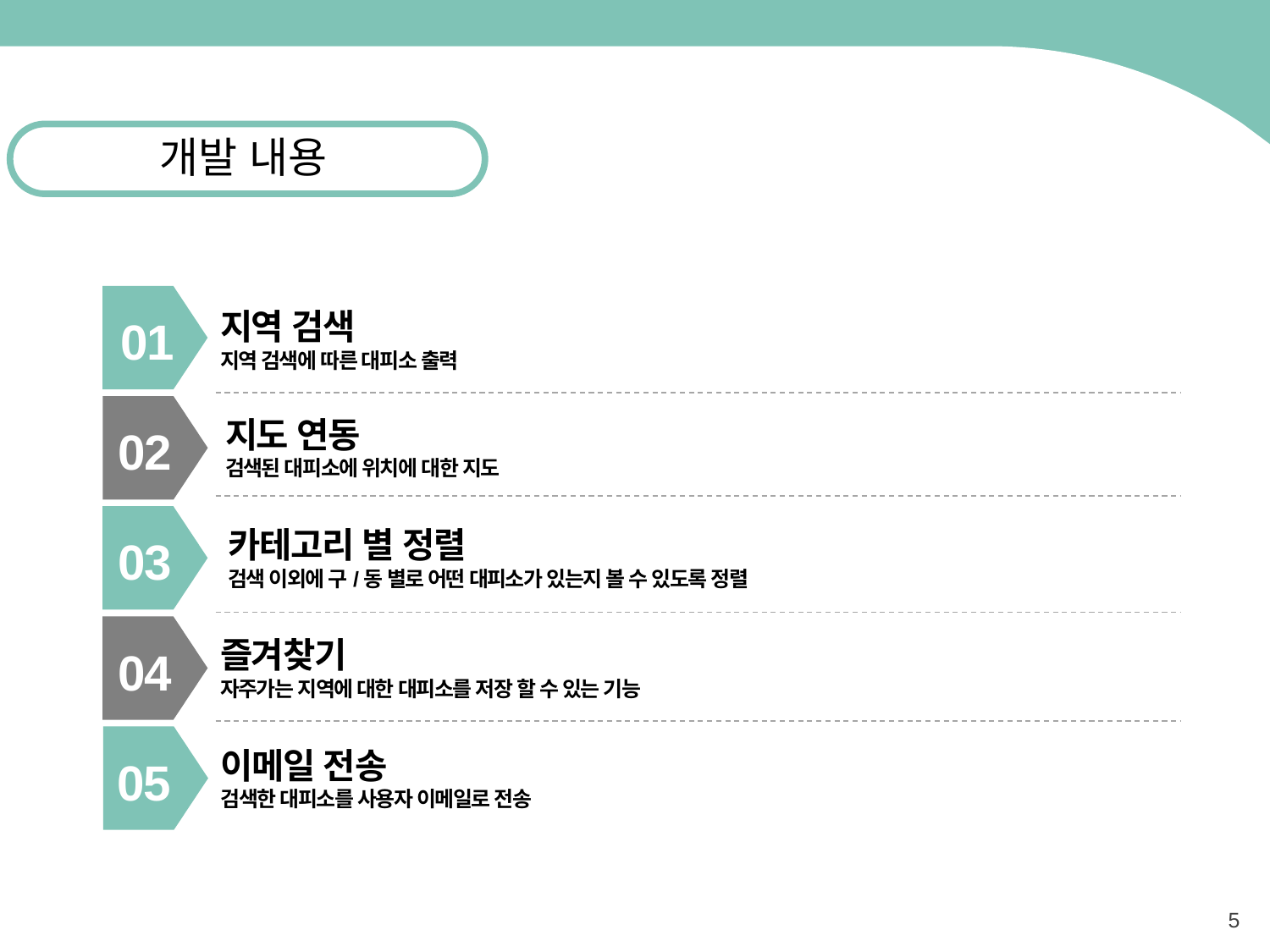

개발 내용

01
지역 검색
지역 검색에 따른 대피소 출력

02
지도 연동
검색된 대피소에 위치에 대한 지도

03
카테고리 별 정렬
검색 이외에 구/동 별로 어떤 대피소가 있는지 볼 수 있도록 정렬

04
즐겨찾기
자주가는 지역에 대한 대피소를 저장 할 수 있는 기능

05
이메일 전송
검색한 대피소를 사용자 이메일로 전송
5